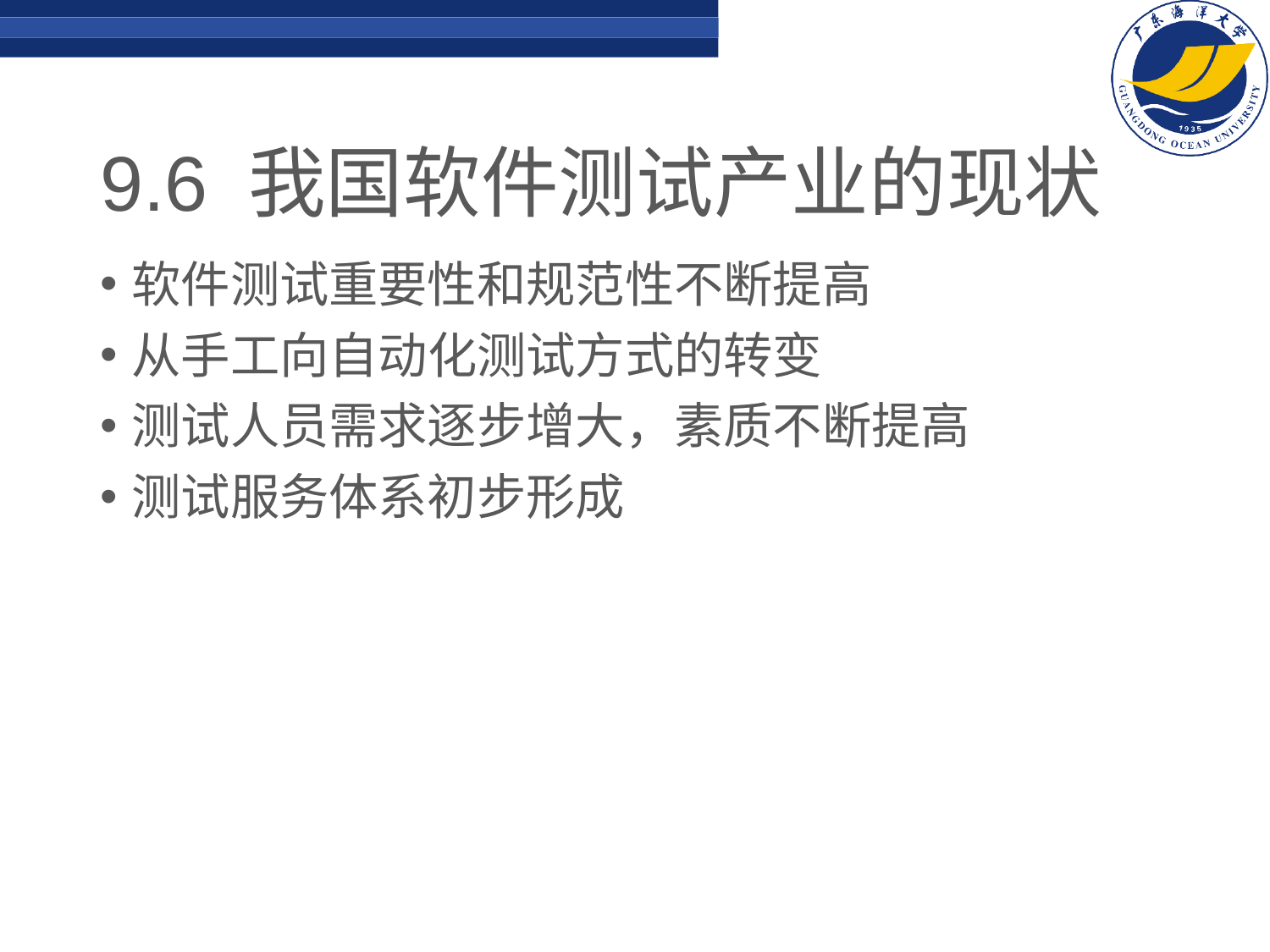

# 9.6 我国软件测试产业的现状
软件测试重要性和规范性不断提高
从手工向自动化测试方式的转变
测试人员需求逐步增大，素质不断提高
测试服务体系初步形成
27